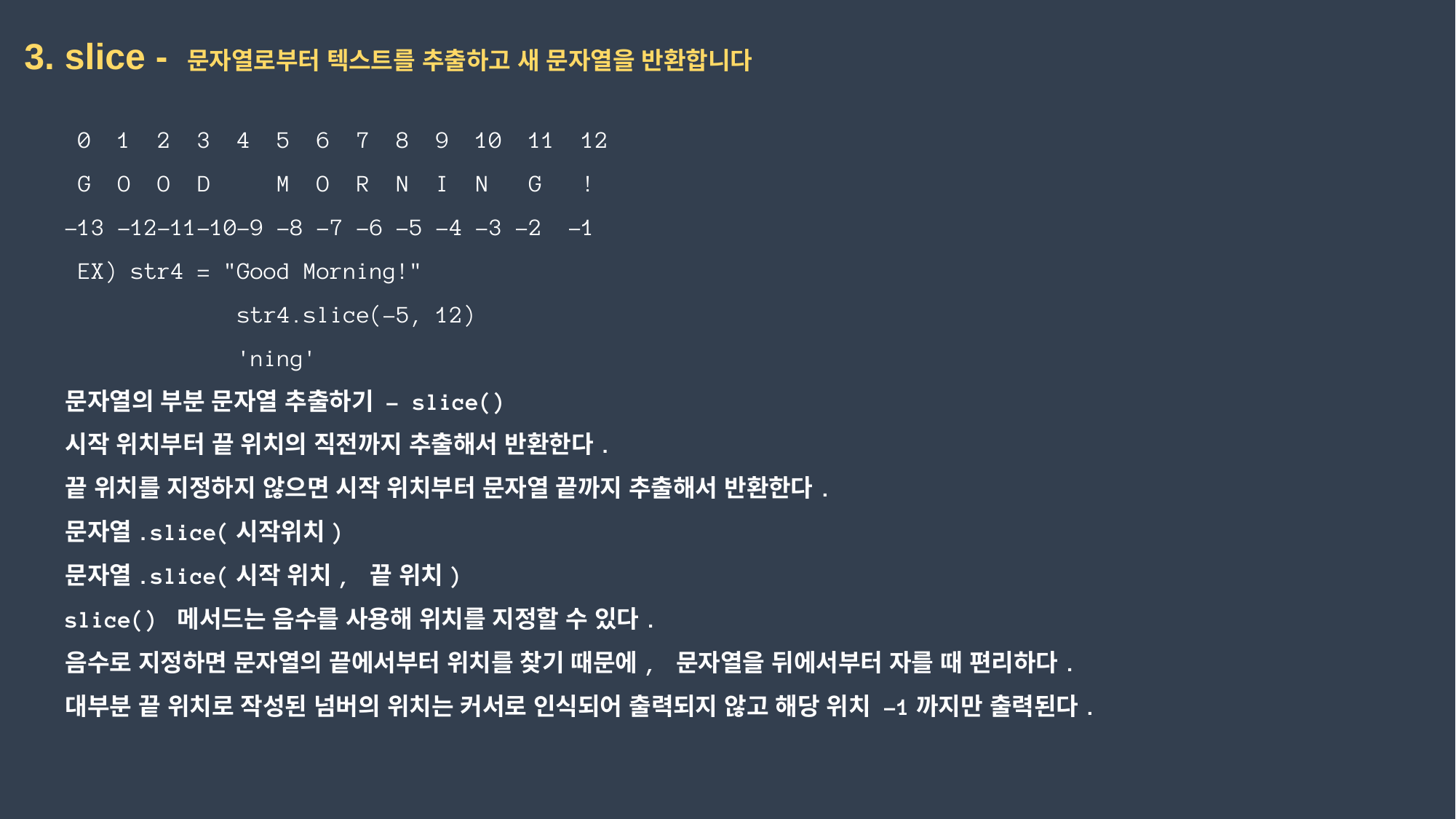

3. slice - 문자열로부터 텍스트를 추출하고 새 문자열을 반환합니다
 0  1  2  3  4  5  6  7  8  9  10  11  12
 G  O  O  D     M  O  R  N  I  N   G   !
-13 -12-11-10-9 -8 -7 -6 -5 -4 -3 -2  -1
 EX) str4 = "Good Morning!"
             str4.slice(-5, 12)
             'ning'
문자열의 부분 문자열 추출하기 - slice()
시작 위치부터 끝 위치의 직전까지 추출해서 반환한다.
끝 위치를 지정하지 않으면 시작 위치부터 문자열 끝까지 추출해서 반환한다.
문자열.slice(시작위치)
문자열.slice(시작 위치, 끝 위치)
slice() 메서드는 음수를 사용해 위치를 지정할 수 있다.
음수로 지정하면 문자열의 끝에서부터 위치를 찾기 때문에, 문자열을 뒤에서부터 자를 때 편리하다.
대부분 끝 위치로 작성된 넘버의 위치는 커서로 인식되어 출력되지 않고 해당 위치 -1까지만 출력된다.

2023-03-10
권민지